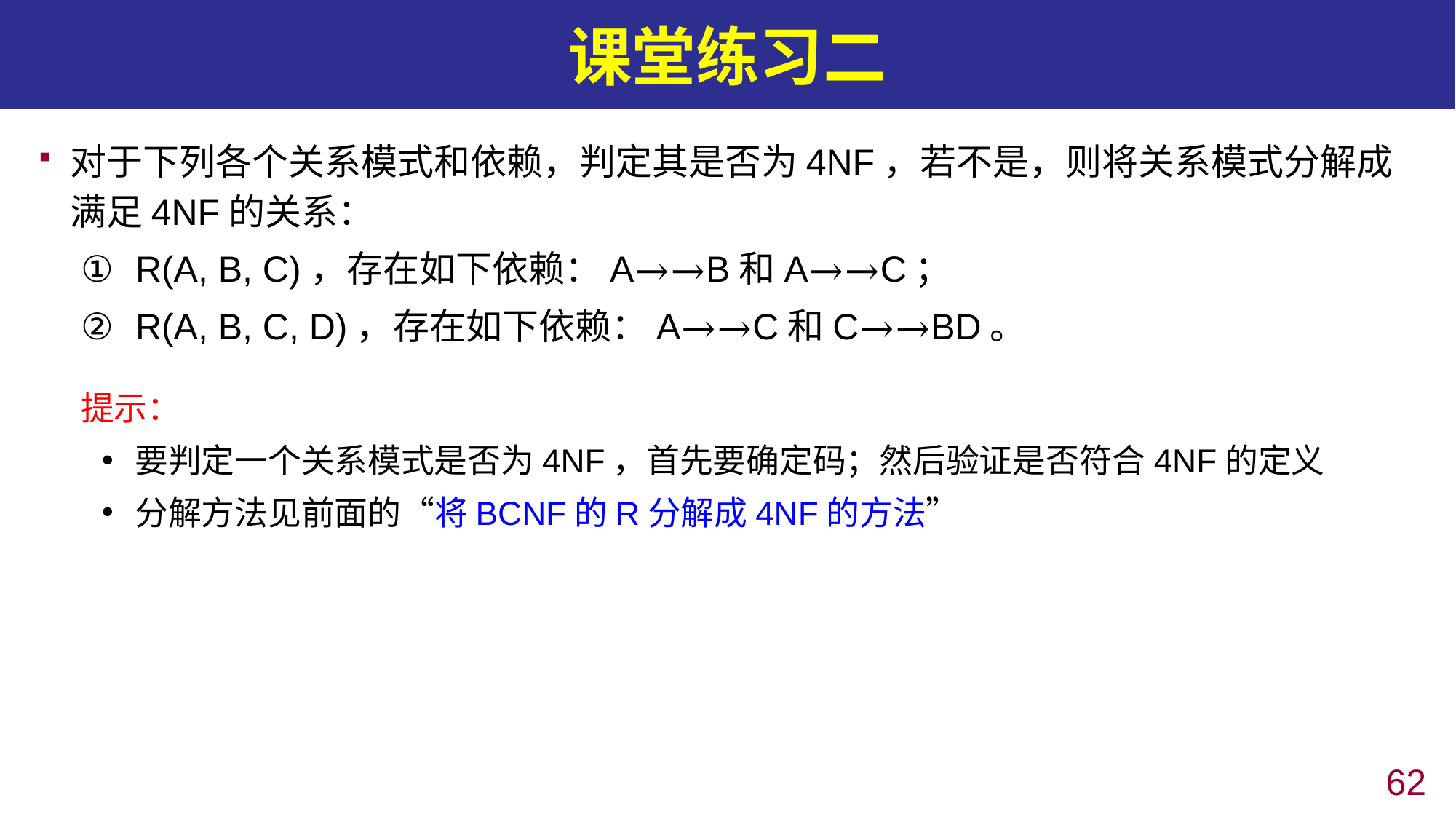

# 课堂练习二
对于下列各个关系模式和依赖，判定其是否为4NF，若不是，则将关系模式分解成满足4NF的关系：
R(A, B, C)，存在如下依赖：A→→B和A→→C；
R(A, B, C, D)，存在如下依赖：A→→C和C→→BD。

提示：
要判定一个关系模式是否为4NF，首先要确定码；然后验证是否符合4NF的定义
分解方法见前面的“将BCNF的R分解成4NF的方法”
62